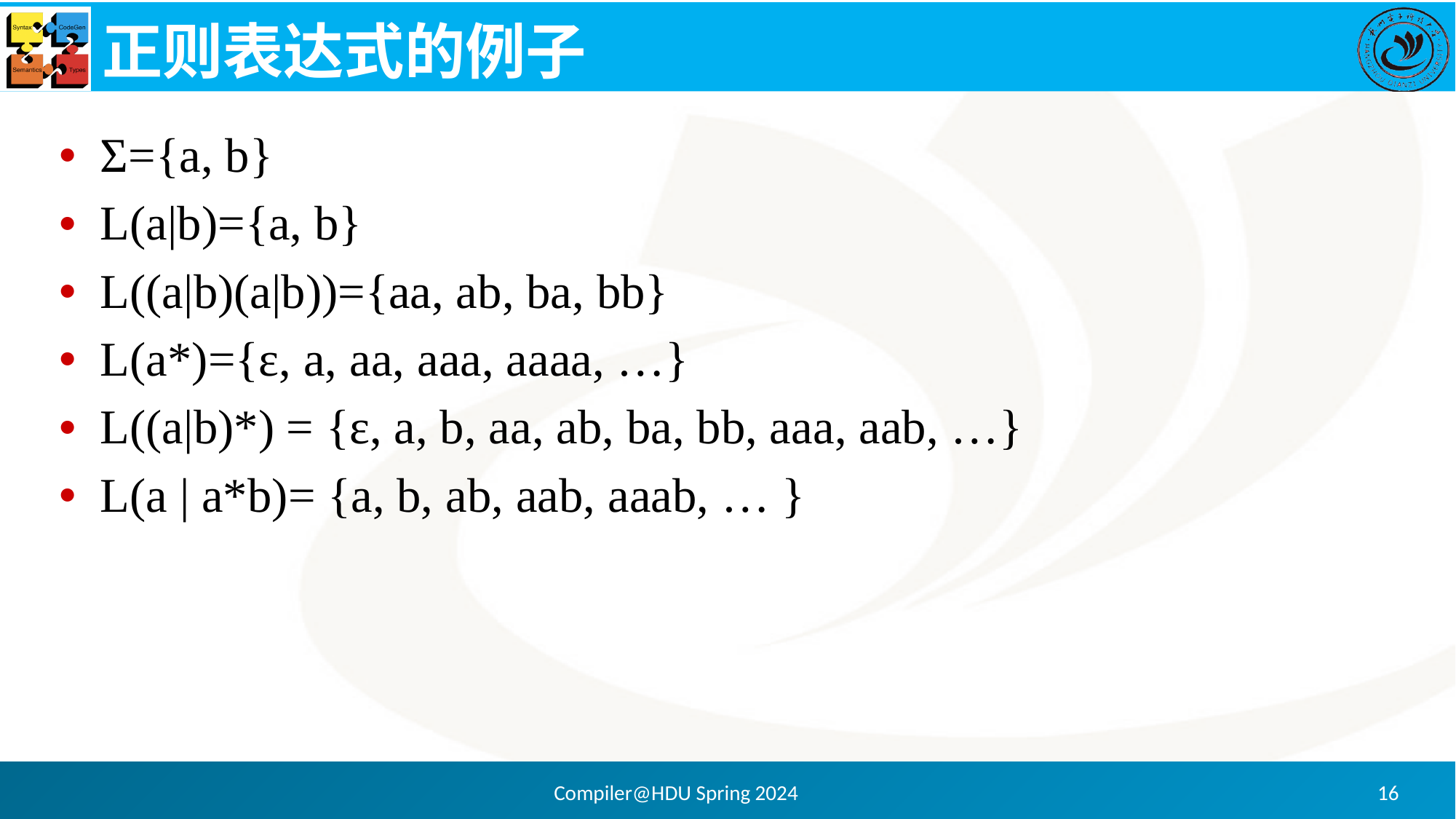

# 正则表达式的例子
Σ={a, b}
L(a|b)={a, b}
L((a|b)(a|b))={aa, ab, ba, bb}
L(a*)={ε, a, aa, aaa, aaaa, …}
L((a|b)*) = {ε, a, b, aa, ab, ba, bb, aaa, aab, …}
L(a | a*b)= {a, b, ab, aab, aaab, … }
Compiler@HDU Spring 2024
16